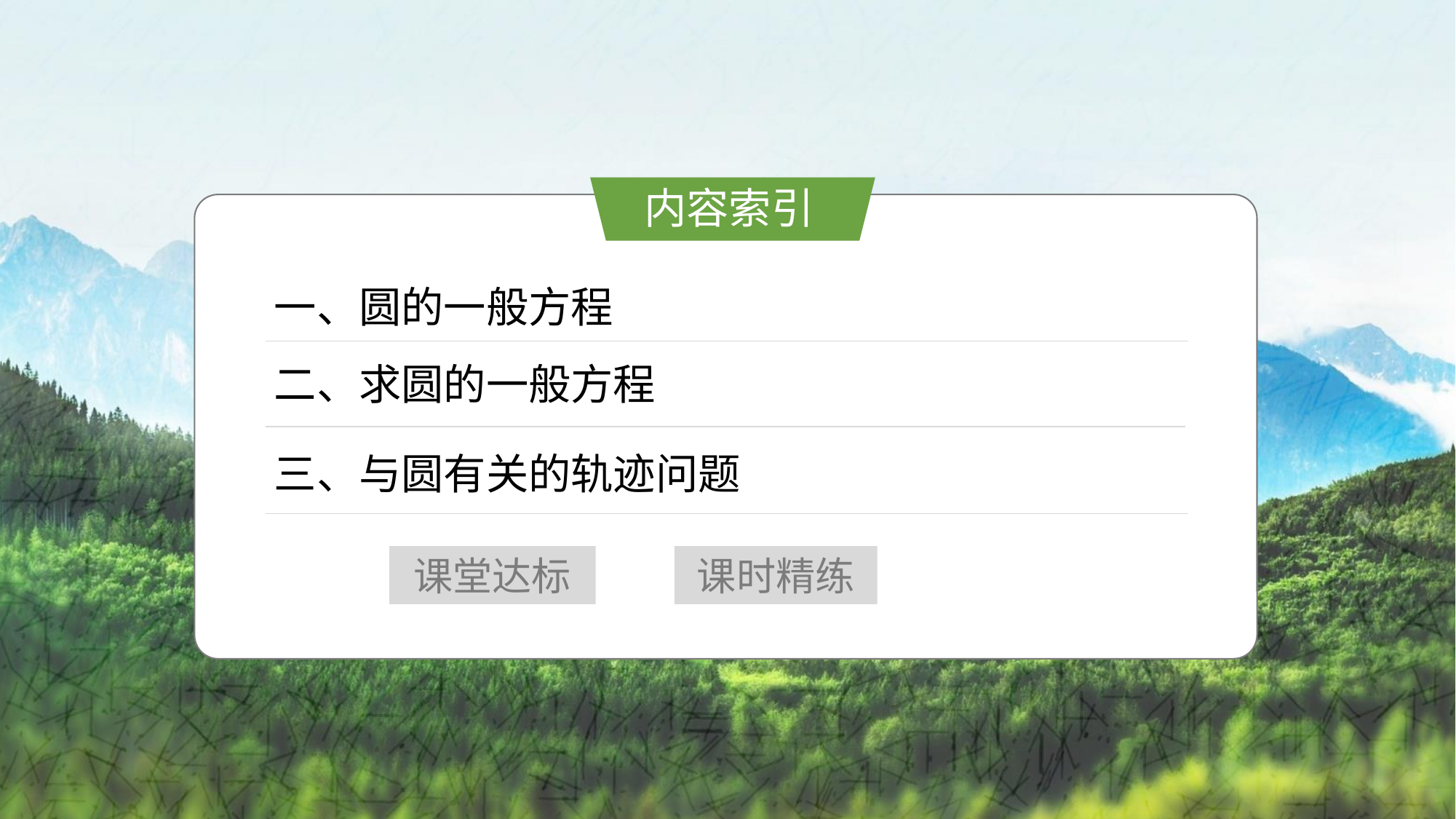

内容索引

一、圆的一般方程
二、求圆的一般方程

三、与圆有关的轨迹问题
课堂达标
课时精练